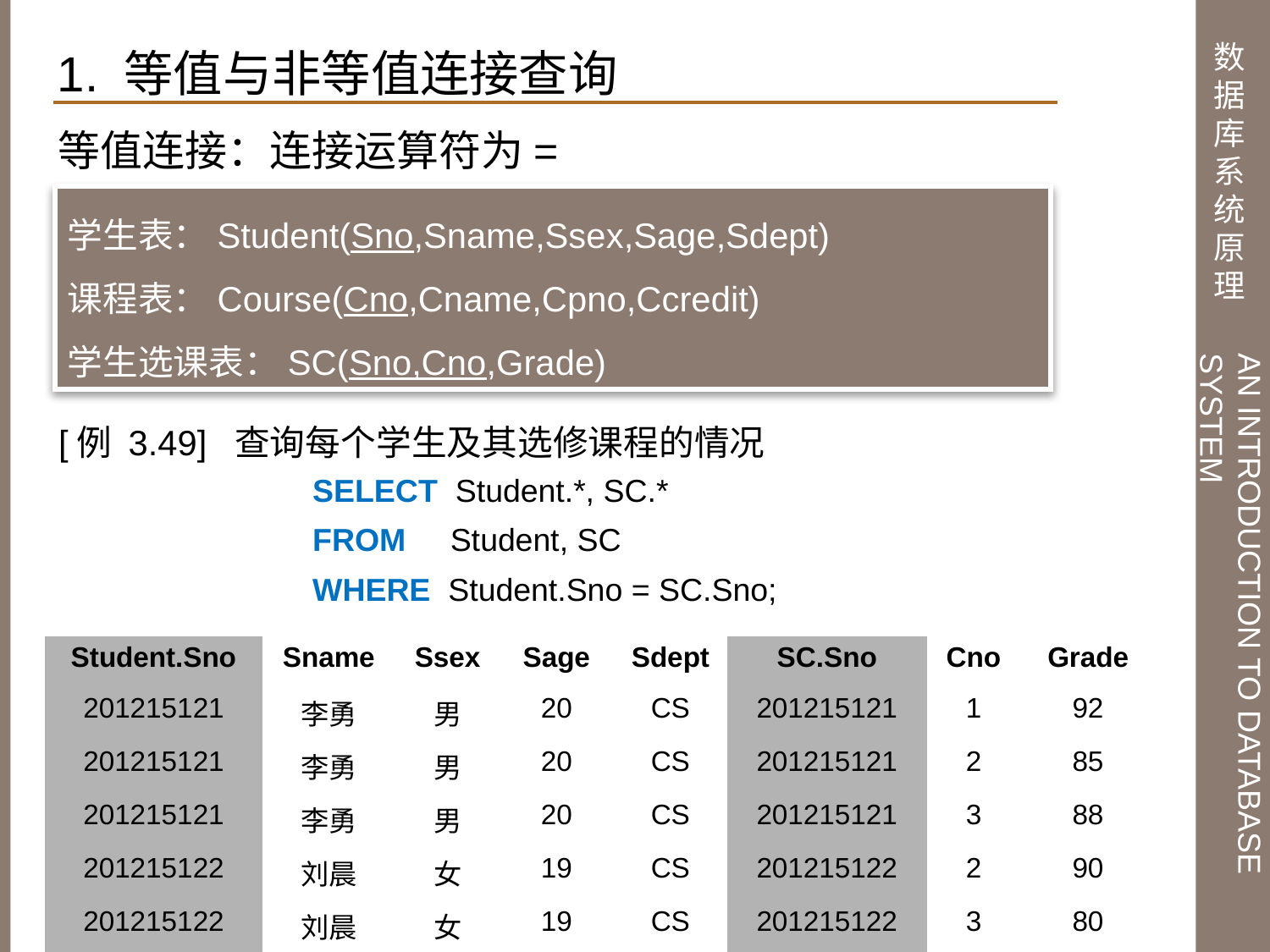

1. 等值与非等值连接查询
等值连接：连接运算符为=

学生表：Student(Sno,Sname,Ssex,Sage,Sdept)
课程表：Course(Cno,Cname,Cpno,Ccredit)
学生选课表：SC(Sno,Cno,Grade)
[例 3.49]  查询每个学生及其选修课程的情况
		SELECT  Student.*, SC.*
		FROM     Student, SC
		WHERE  Student.Sno = SC.Sno;
| Student.Sno | Sname | Ssex | Sage | Sdept | SC.Sno | Cno | Grade |
| --- | --- | --- | --- | --- | --- | --- | --- |
| 201215121 | 李勇 | 男 | 20 | CS | 201215121 | 1 | 92 |
| 201215121 | 李勇 | 男 | 20 | CS | 201215121 | 2 | 85 |
| 201215121 | 李勇 | 男 | 20 | CS | 201215121 | 3 | 88 |
| 201215122 | 刘晨 | 女 | 19 | CS | 201215122 | 2 | 90 |
| 201215122 | 刘晨 | 女 | 19 | CS | 201215122 | 3 | 80 |